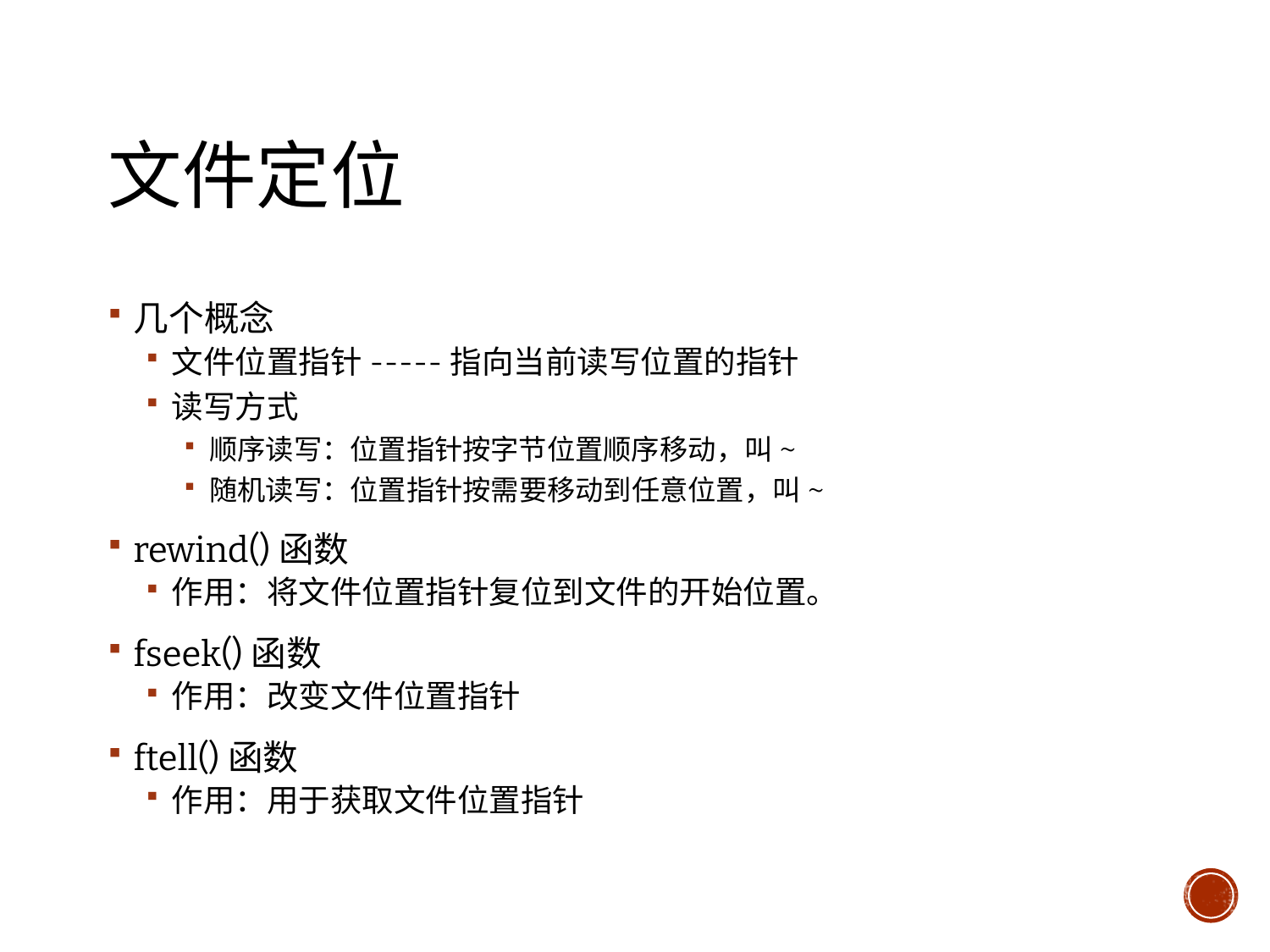

# 文件定位
几个概念
文件位置指针-----指向当前读写位置的指针
读写方式
顺序读写：位置指针按字节位置顺序移动，叫~
随机读写：位置指针按需要移动到任意位置，叫~
rewind()函数
作用：将文件位置指针复位到文件的开始位置。
fseek()函数
作用：改变文件位置指针
ftell()函数
作用：用于获取文件位置指针